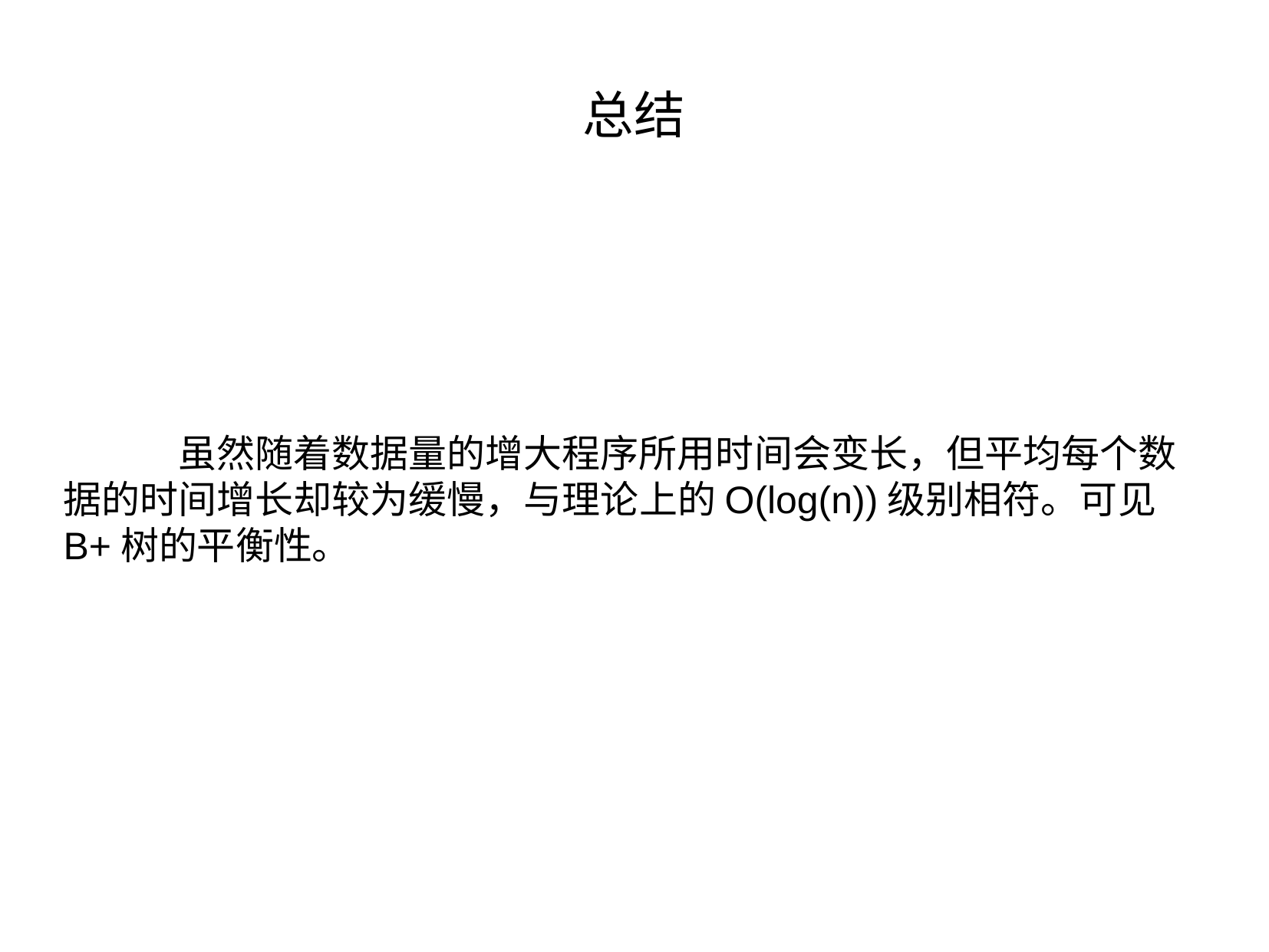

总结
	虽然随着数据量的增大程序所用时间会变长，但平均每个数据的时间增长却较为缓慢，与理论上的O(log(n))级别相符。可见B+树的平衡性。